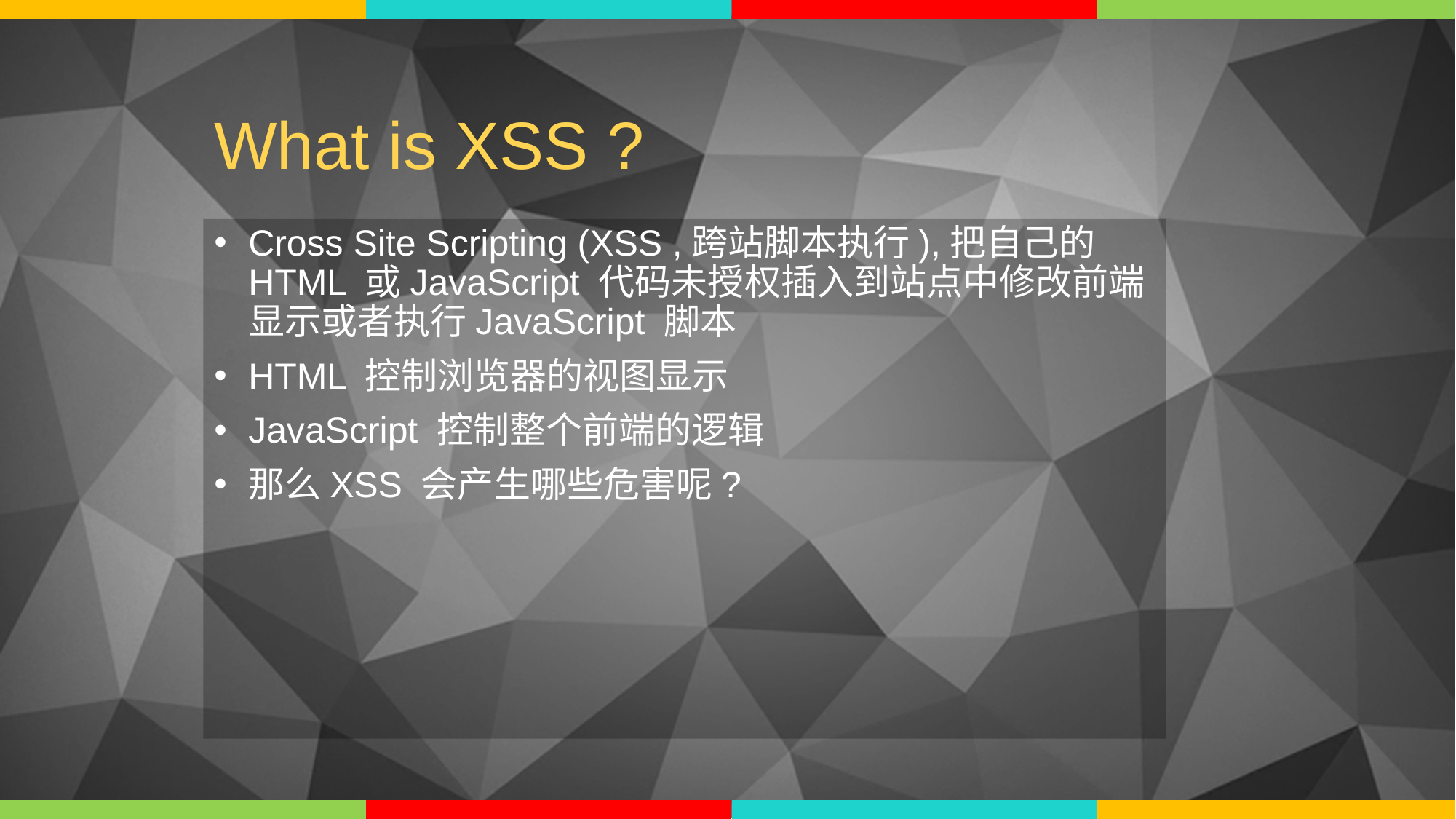

# What is XSS ?
Cross Site Scripting (XSS ,跨站脚本执行),把自己的HTML 或JavaScript 代码未授权插入到站点中修改前端显示或者执行JavaScript 脚本
HTML 控制浏览器的视图显示
JavaScript 控制整个前端的逻辑
那么XSS 会产生哪些危害呢?